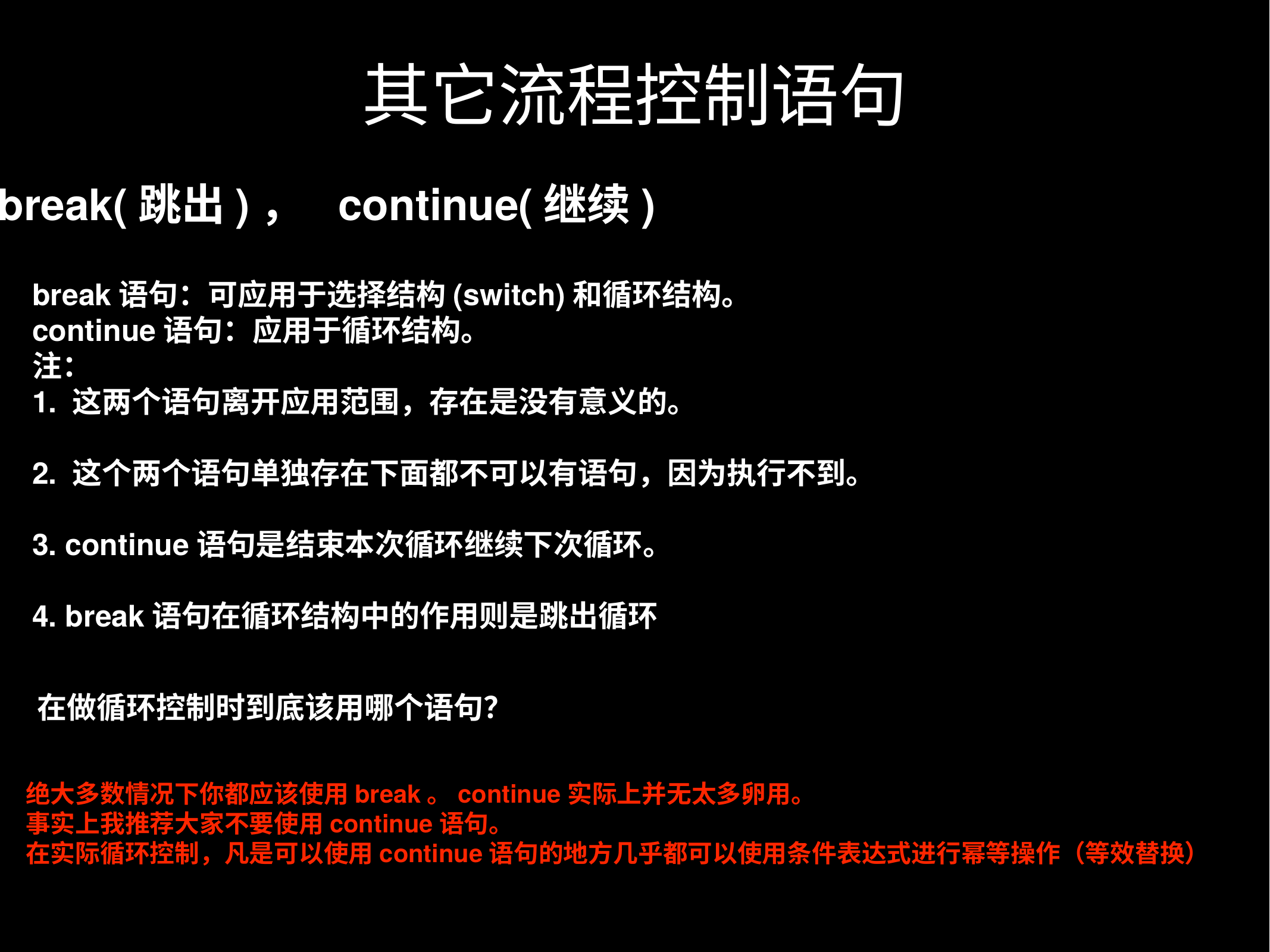

# 其它流程控制语句
break(跳出)，  continue(继续)
break语句：可应用于选择结构(switch)和循环结构。
continue语句：应用于循环结构。
注：
1. 这两个语句离开应用范围，存在是没有意义的。

2. 这个两个语句单独存在下面都不可以有语句，因为执行不到。

3. continue语句是结束本次循环继续下次循环。

4. break语句在循环结构中的作用则是跳出循环
在做循环控制时到底该用哪个语句？
绝大多数情况下你都应该使用break。continue实际上并无太多卵用。
事实上我推荐大家不要使用continue语句。
在实际循环控制，凡是可以使用continue语句的地方几乎都可以使用条件表达式进行幂等操作（等效替换）